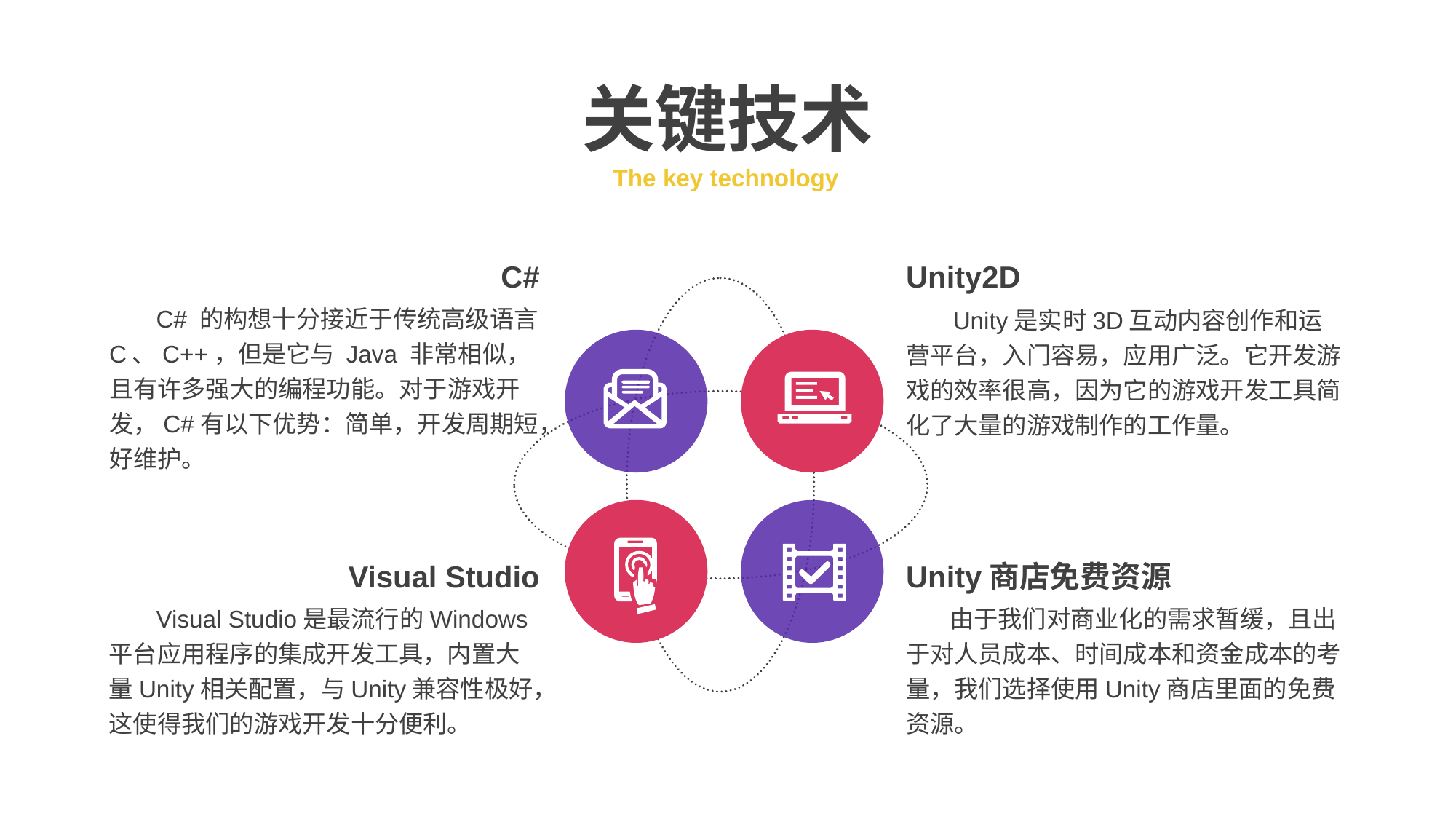

关键技术
The key technology
C#
Unity2D
       C# 的构想十分接近于传统高级语言 C、C++，但是它与 Java 非常相似，且有许多强大的编程功能。对于游戏开发，C#有以下优势：简单，开发周期短，好维护。
       Unity是实时3D互动内容创作和运营平台，入门容易，应用广泛。它开发游戏的效率很高，因为它的游戏开发工具简化了大量的游戏制作的工作量。

Unity商店免费资源
Visual Studio
       由于我们对商业化的需求暂缓，且出于对人员成本、时间成本和资金成本的考量，我们选择使用Unity商店里面的免费资源。
       Visual Studio是最流行的Windows平台应用程序的集成开发工具，内置大量Unity相关配置，与Unity兼容性极好，这使得我们的游戏开发十分便利。